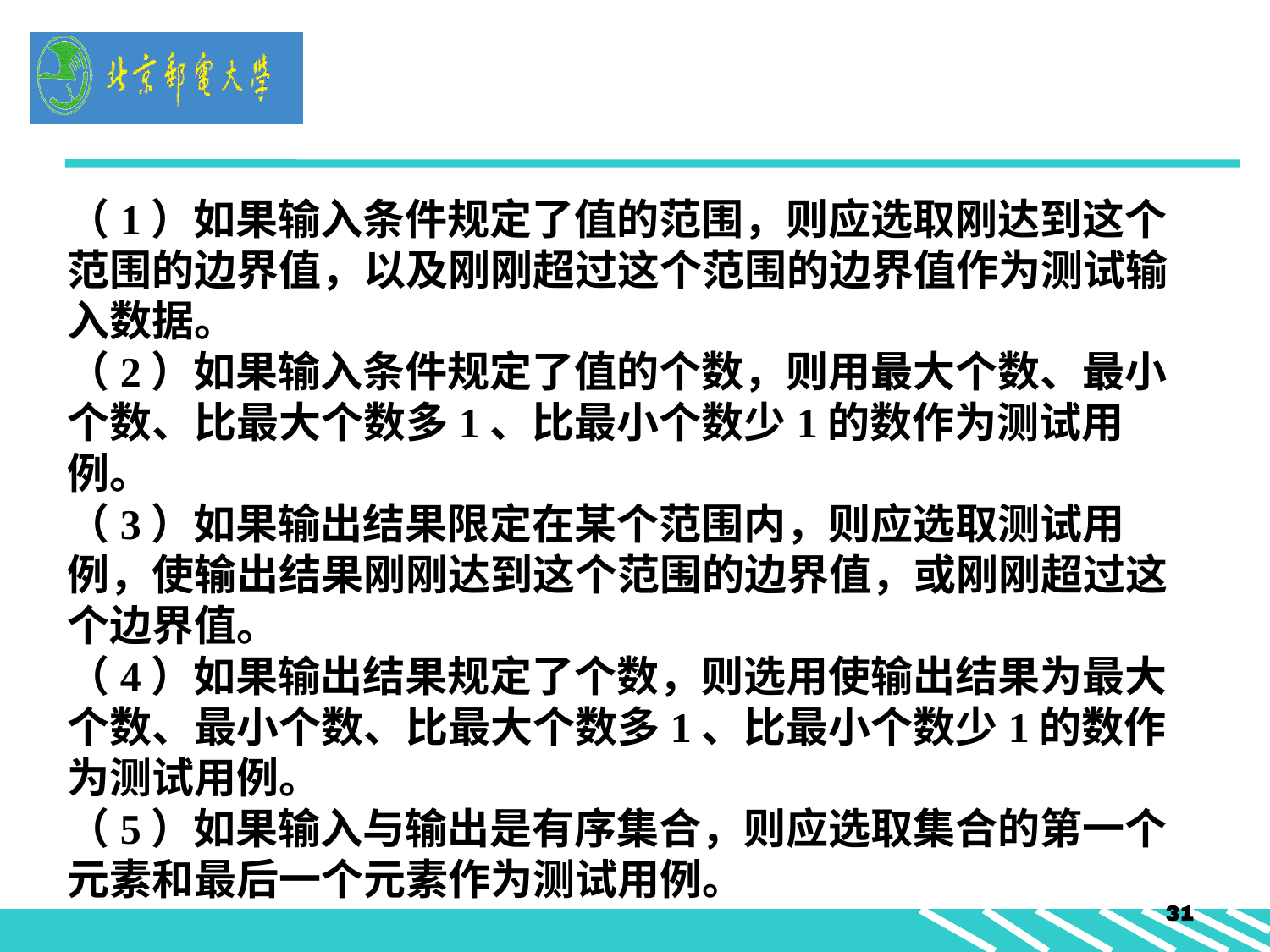

（1）如果输入条件规定了值的范围，则应选取刚达到这个范围的边界值，以及刚刚超过这个范围的边界值作为测试输入数据。
（2）如果输入条件规定了值的个数，则用最大个数、最小个数、比最大个数多1、比最小个数少1的数作为测试用例。
（3）如果输出结果限定在某个范围内，则应选取测试用例，使输出结果刚刚达到这个范围的边界值，或刚刚超过这个边界值。
（4）如果输出结果规定了个数，则选用使输出结果为最大个数、最小个数、比最大个数多1、比最小个数少1的数作为测试用例。
（5）如果输入与输出是有序集合，则应选取集合的第一个元素和最后一个元素作为测试用例。

31